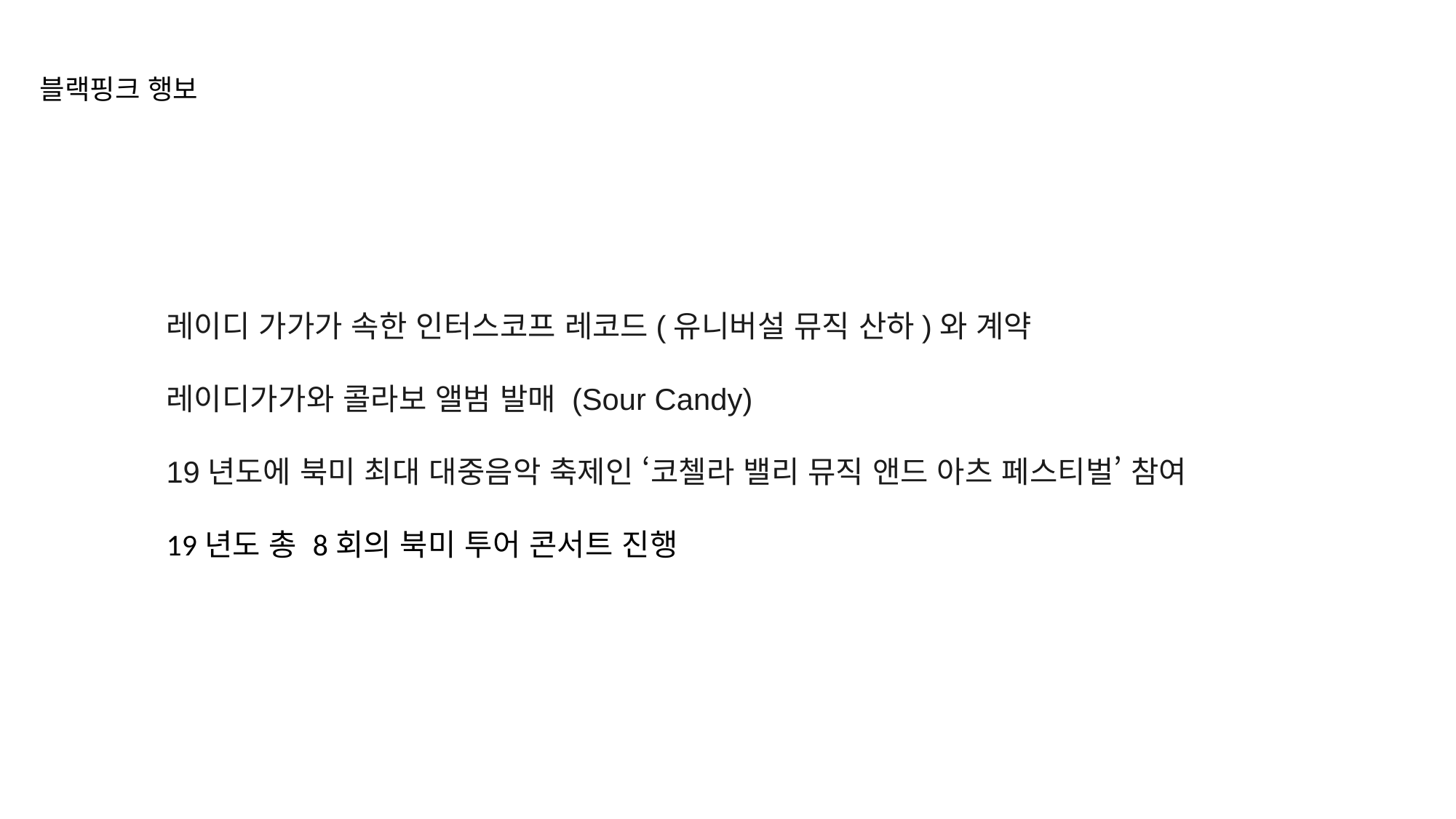

블랙핑크 행보
레이디 가가가 속한 인터스코프 레코드(유니버설 뮤직 산하)와 계약

레이디가가와 콜라보 앨범 발매 (Sour Candy)

19년도에 북미 최대 대중음악 축제인 ‘코첼라 밸리 뮤직 앤드 아츠 페스티벌’ 참여

19년도 총 8회의 북미 투어 콘서트 진행